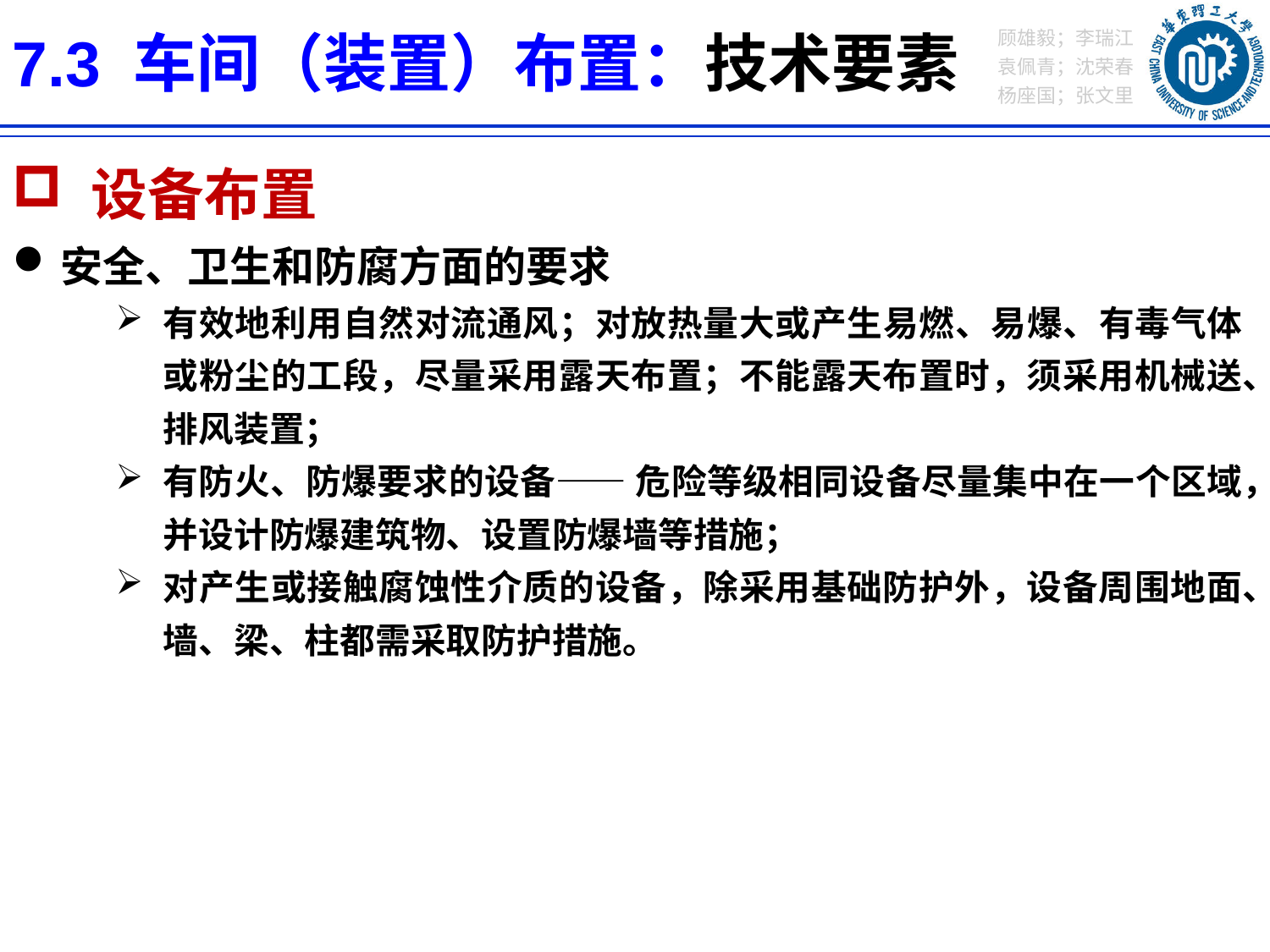

7.3 车间（装置）布置：技术要素
 设备布置
安全、卫生和防腐方面的要求
有效地利用自然对流通风；对放热量大或产生易燃、易爆、有毒气体或粉尘的工段，尽量采用露天布置；不能露天布置时，须采用机械送、排风装置；
有防火、防爆要求的设备—— 危险等级相同设备尽量集中在一个区域，并设计防爆建筑物、设置防爆墙等措施；
对产生或接触腐蚀性介质的设备，除采用基础防护外，设备周围地面、墙、梁、柱都需采取防护措施。